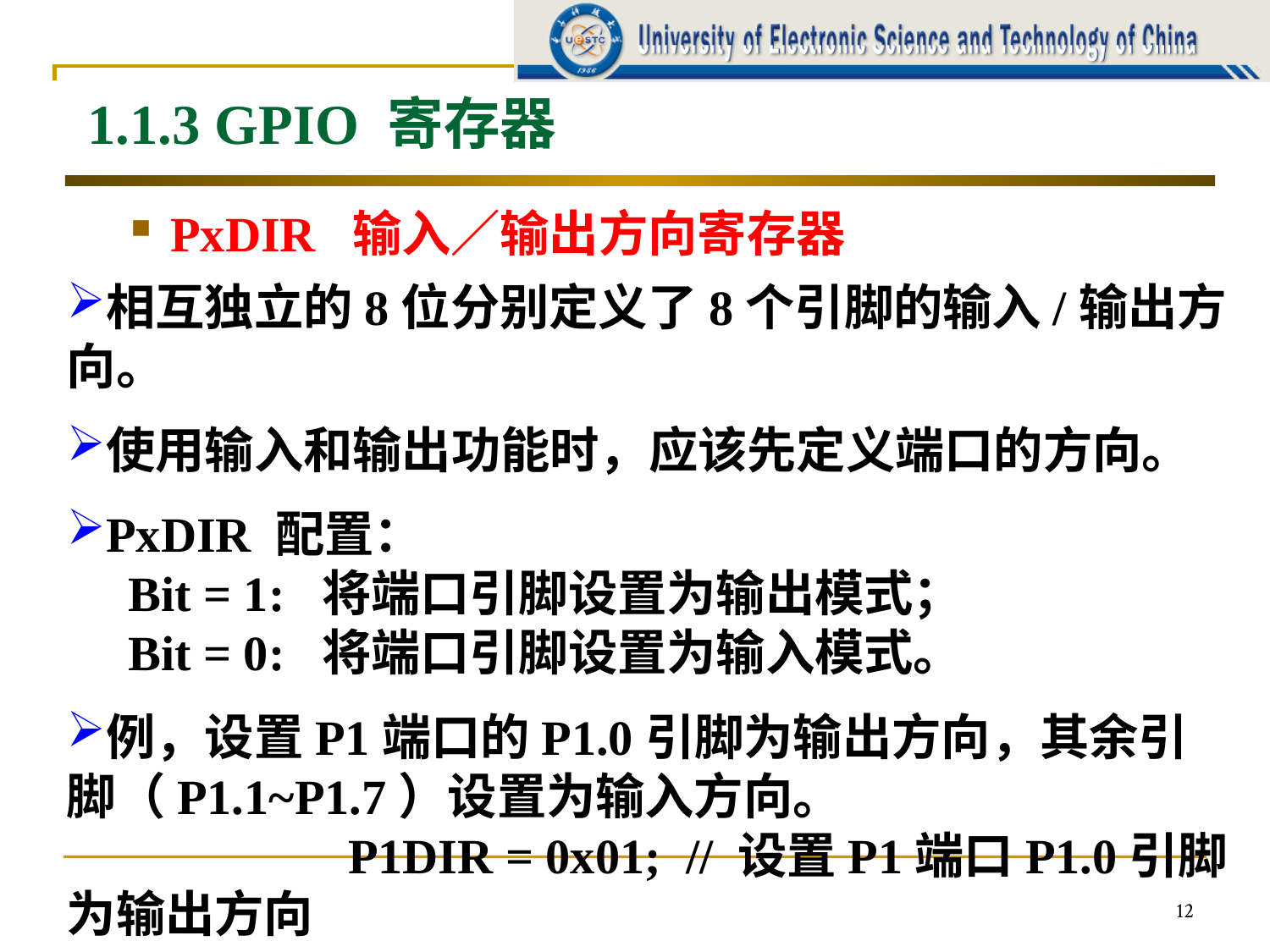

1.1.3 GPIO 寄存器

相互独立的8位分别定义了8个引脚的输入/输出方向。
使用输入和输出功能时，应该先定义端口的方向。
PxDIR 配置：
     Bit = 1:  将端口引脚设置为输出模式；
     Bit = 0:  将端口引脚设置为输入模式。
例，设置P1端口的P1.0引脚为输出方向，其余引脚（P1.1~P1.7）设置为输入方向。                                                           P1DIR = 0x01;  // 设置P1端口P1.0引脚为输出方向

PxDIR  输入／输出方向寄存器

12